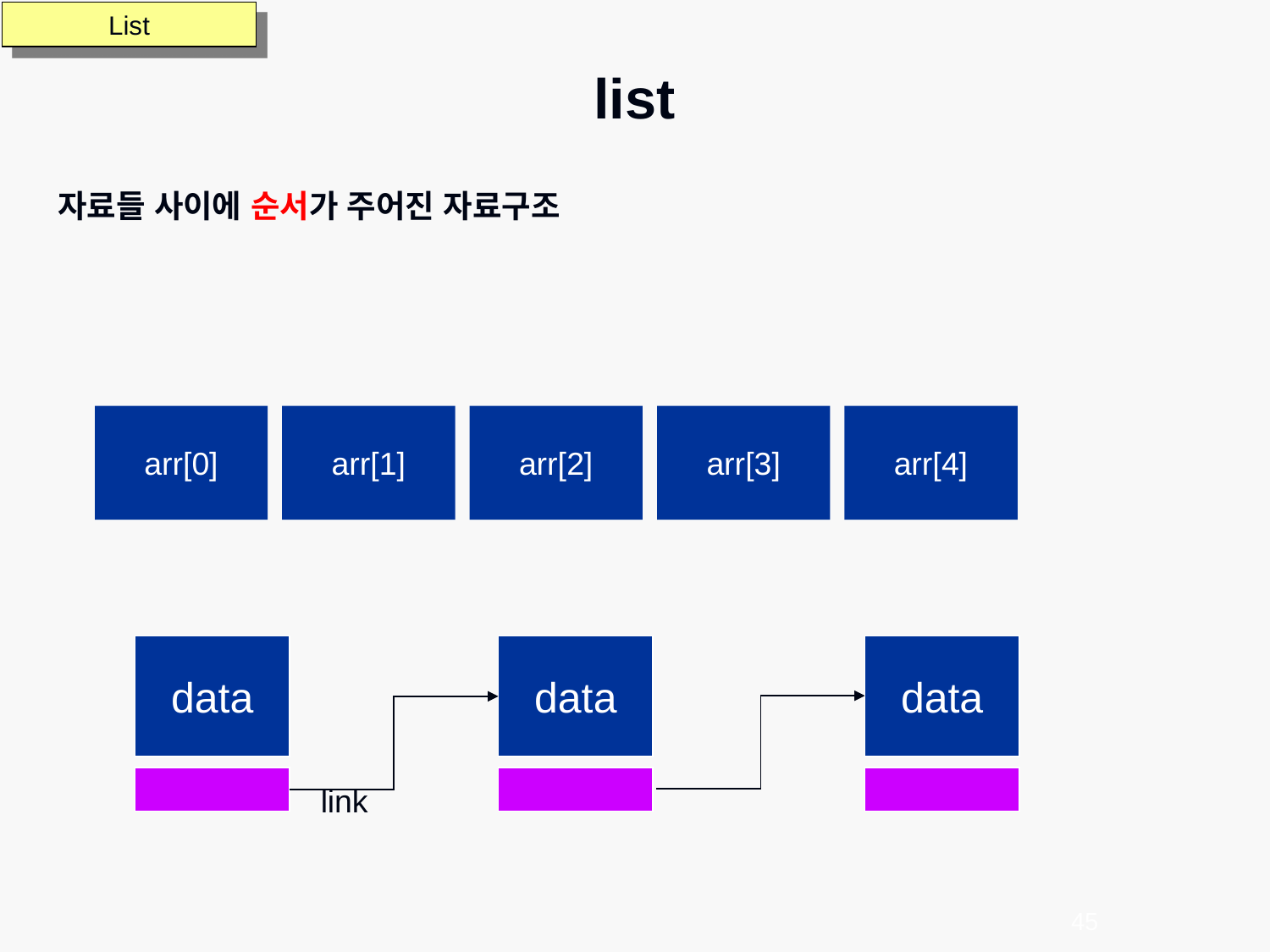

List
list
자료들 사이에 순서가 주어진 자료구조

arr[0]
arr[1]
arr[2]
arr[3]
arr[4]
data
data
data

link
45